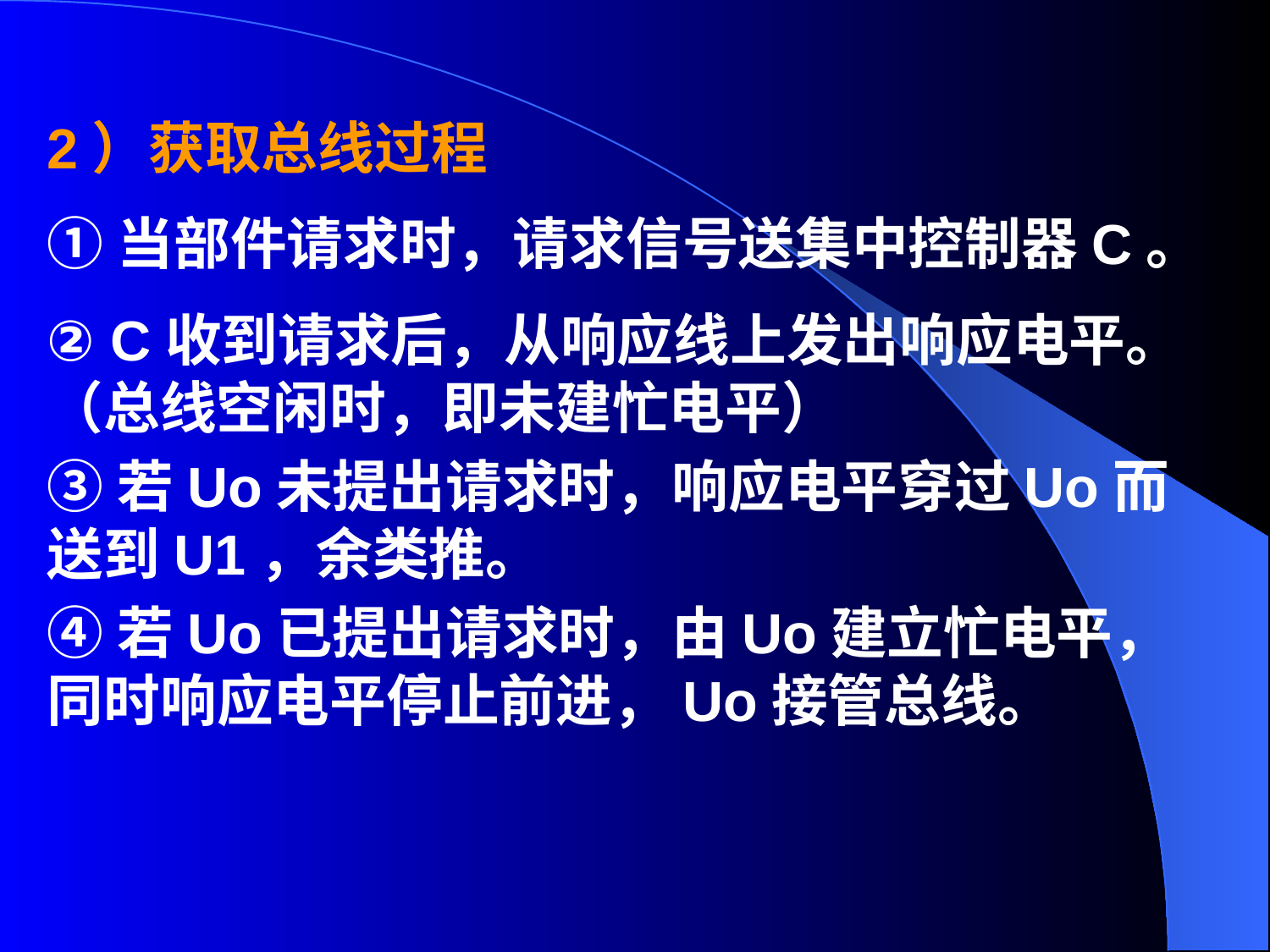

2）获取总线过程
①当部件请求时，请求信号送集中控制器C。
② C收到请求后，从响应线上发出响应电平。（总线空闲时，即未建忙电平）
③若Uo未提出请求时，响应电平穿过Uo而送到U1，余类推。
④若Uo已提出请求时，由Uo建立忙电平，同时响应电平停止前进，Uo接管总线。

16